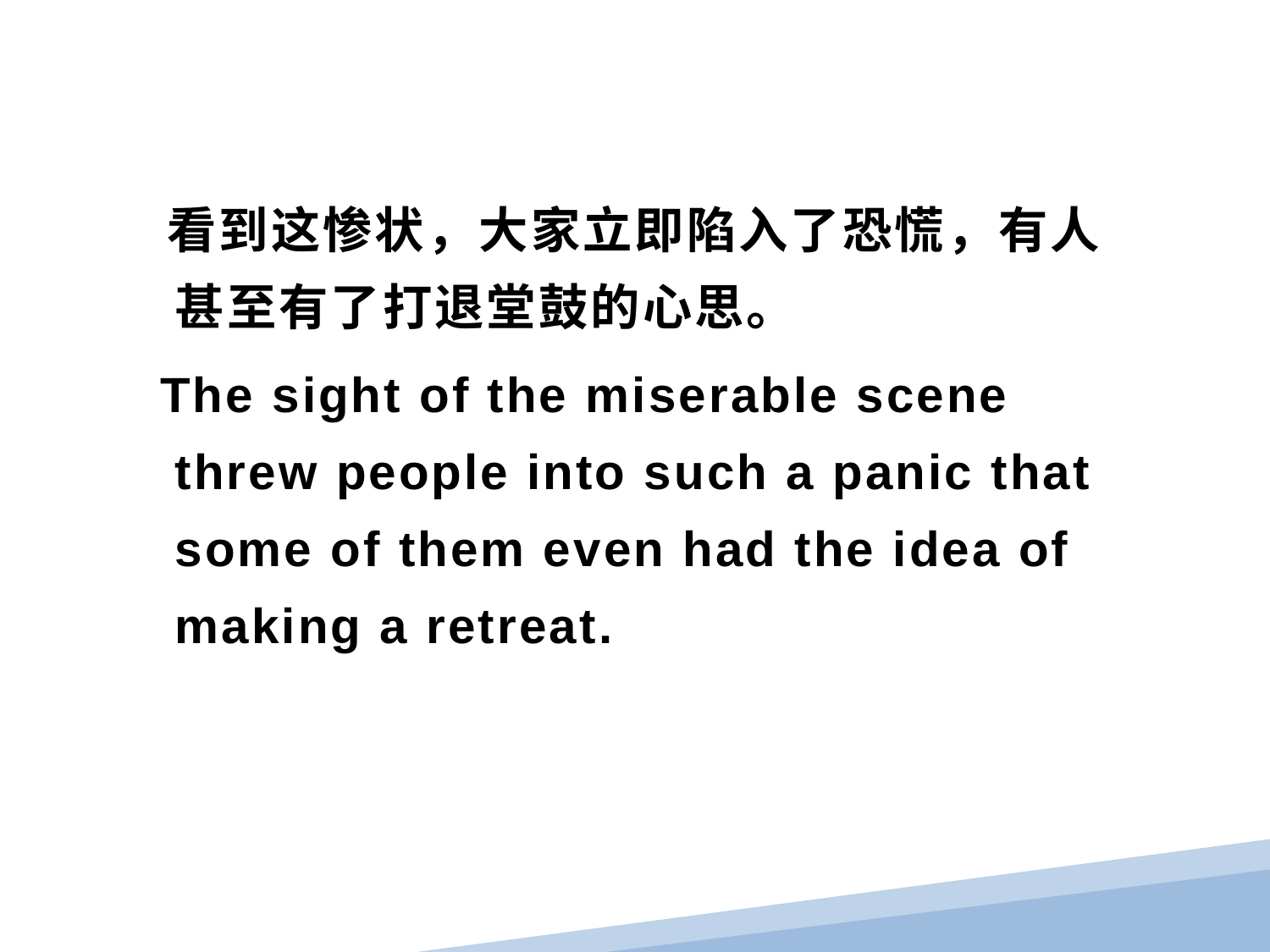

看到这惨状，大家立即陷入了恐慌，有人甚至有了打退堂鼓的心思。
  The sight of the miserable scene threw people into such a panic that some of them even had the idea of making a retreat.